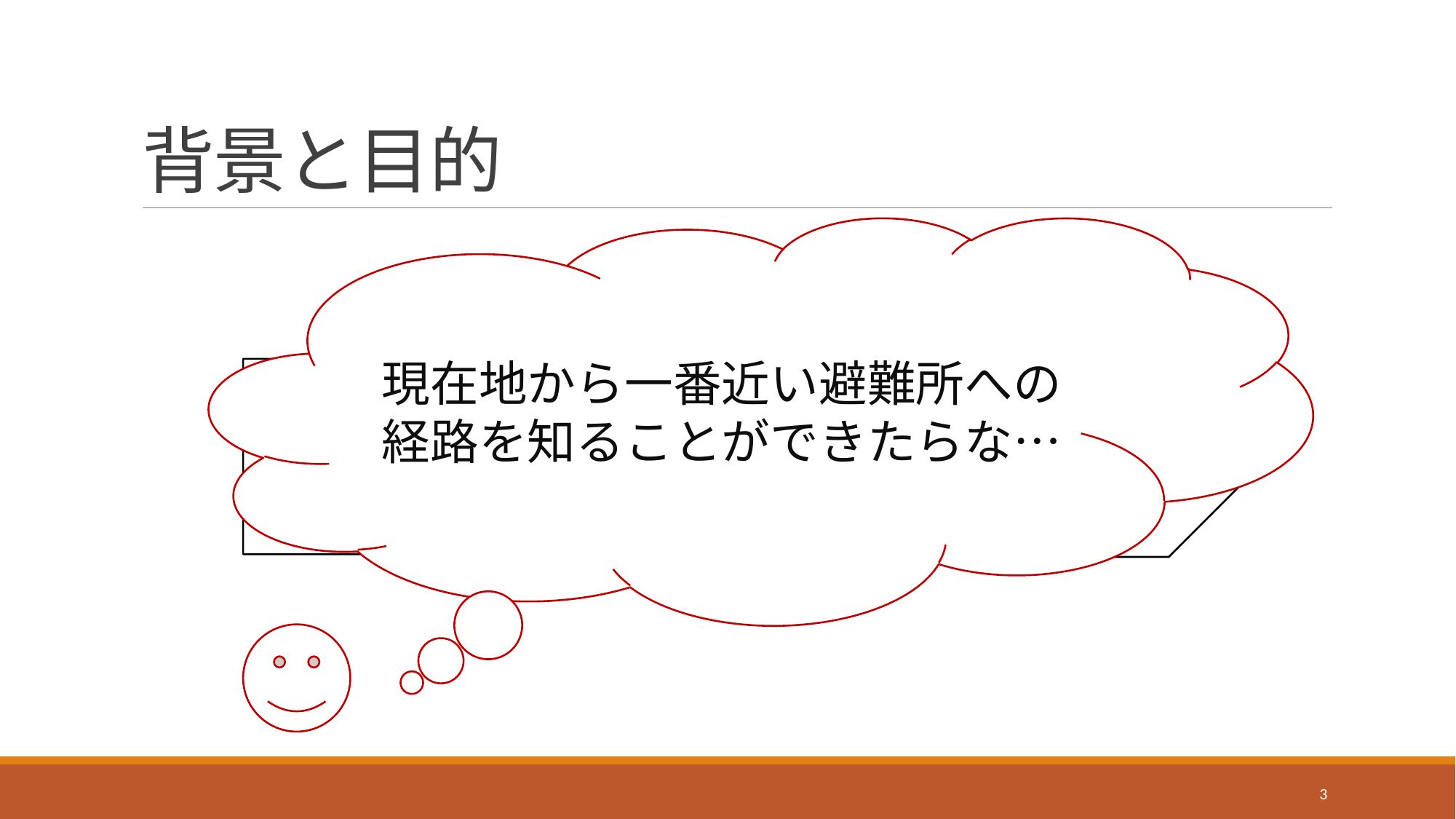

# 背景と目的
現在地から一番近い避難所への経路を知ることができたらな…
地震が
多発している
迅速に避難してもらいたい

3